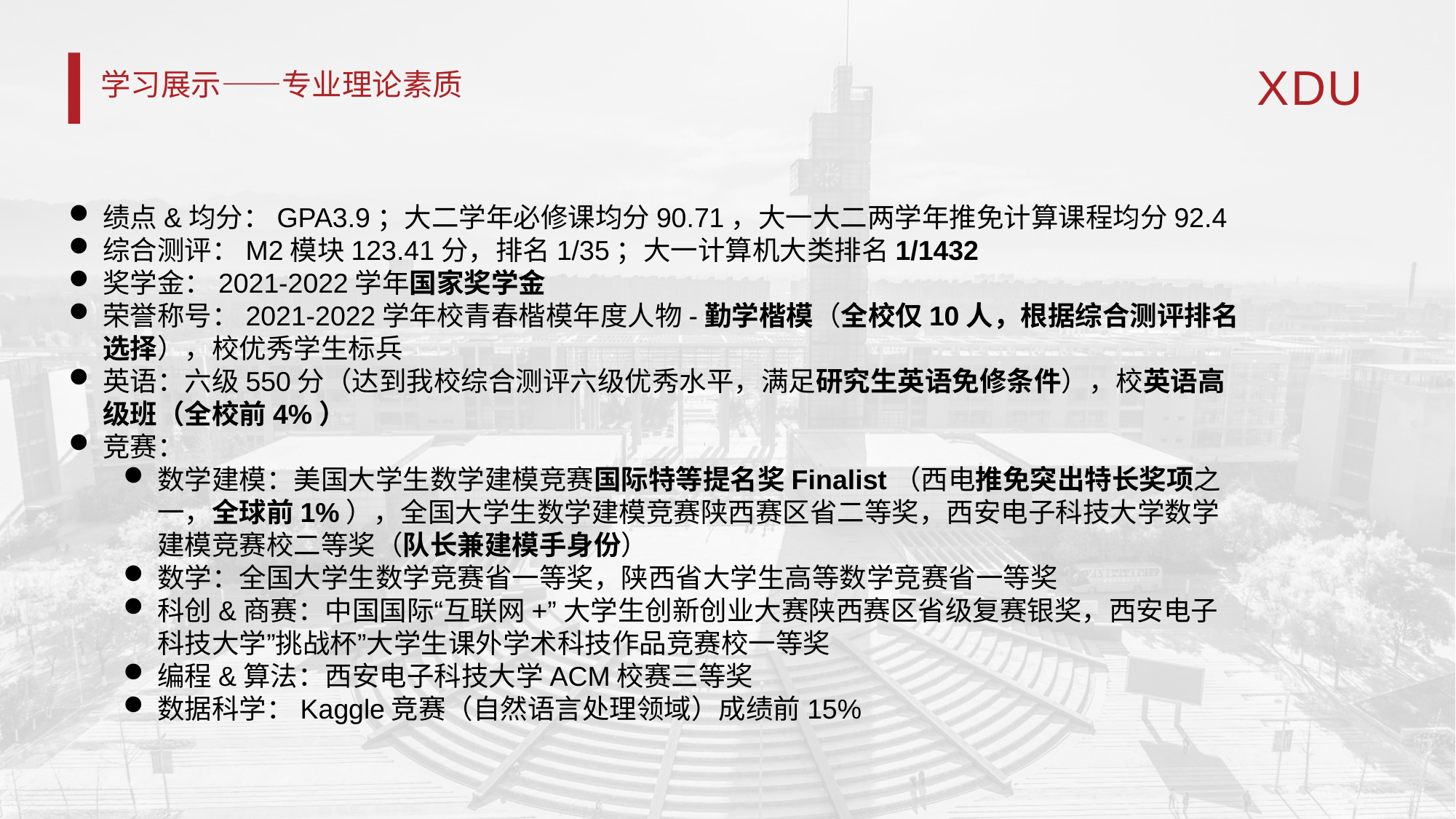

# 学习展示——专业理论素质
绩点&均分：GPA3.9；大二学年必修课均分90.71，大一大二两学年推免计算课程均分92.4
综合测评：M2模块123.41分，排名1/35；大一计算机大类排名1/1432
奖学金：2021-2022学年国家奖学金
荣誉称号：2021-2022学年校青春楷模年度人物-勤学楷模（全校仅10人，根据综合测评排名选择），校优秀学生标兵
英语：六级550分（达到我校综合测评六级优秀水平，满足研究生英语免修条件），校英语高级班（全校前4%）
竞赛：
数学建模：美国大学生数学建模竞赛国际特等提名奖Finalist（西电推免突出特长奖项之一，全球前1%），全国大学生数学建模竞赛陕西赛区省二等奖，西安电子科技大学数学建模竞赛校二等奖（队长兼建模手身份）
数学：全国大学生数学竞赛省一等奖，陕西省大学生高等数学竞赛省一等奖
科创&商赛：中国国际“互联网+”大学生创新创业大赛陕西赛区省级复赛银奖，西安电子科技大学”挑战杯”大学生课外学术科技作品竞赛校一等奖
编程&算法：西安电子科技大学ACM校赛三等奖
数据科学：Kaggle竞赛（自然语言处理领域）成绩前15%